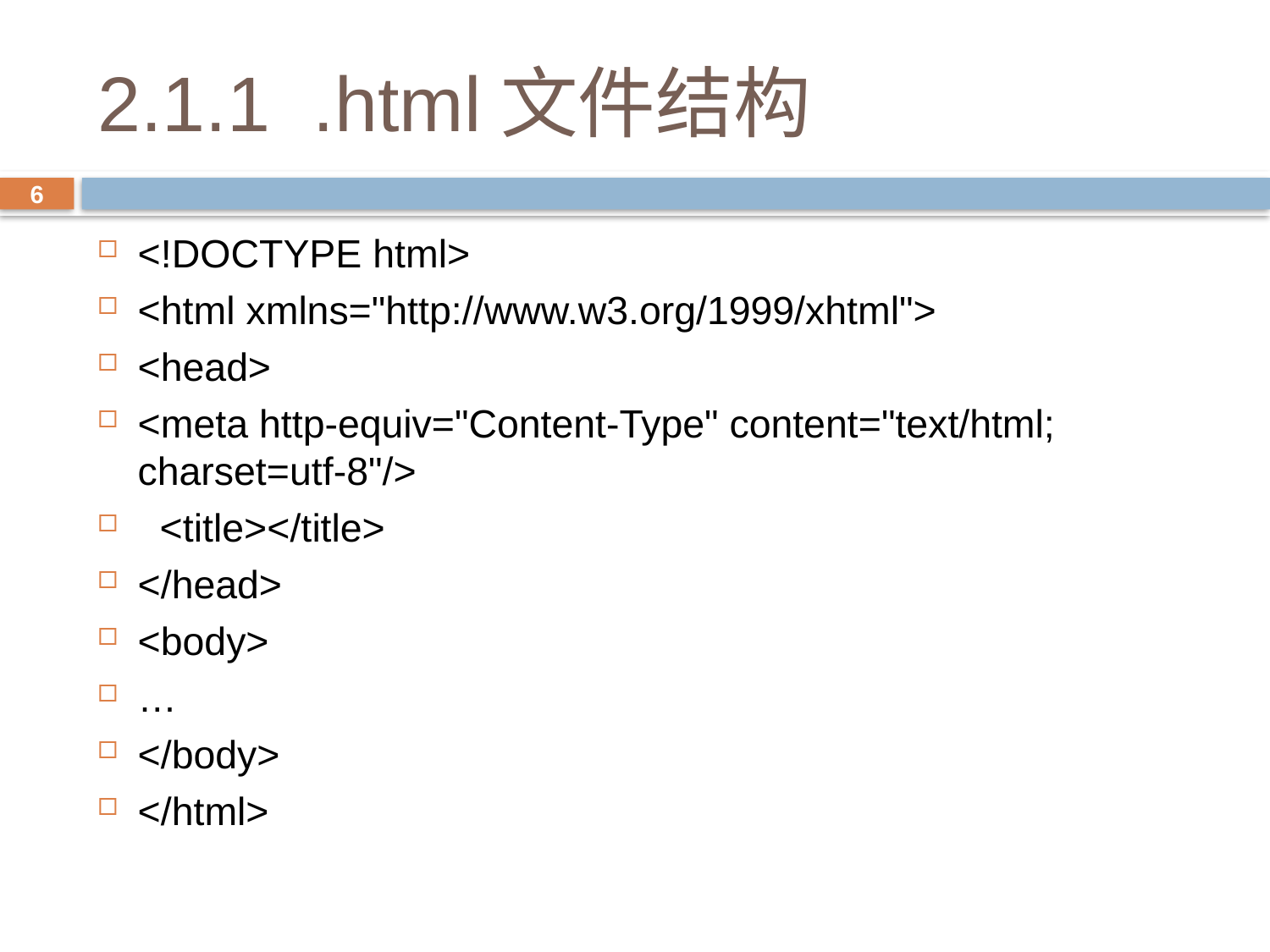

# 2.1.1  .html文件结构
6
<!DOCTYPE html>
<html xmlns="http://www.w3.org/1999/xhtml">
<head>
<meta http-equiv="Content-Type" content="text/html; charset=utf-8"/>
  <title></title>
</head>
<body>
…
</body>
</html>